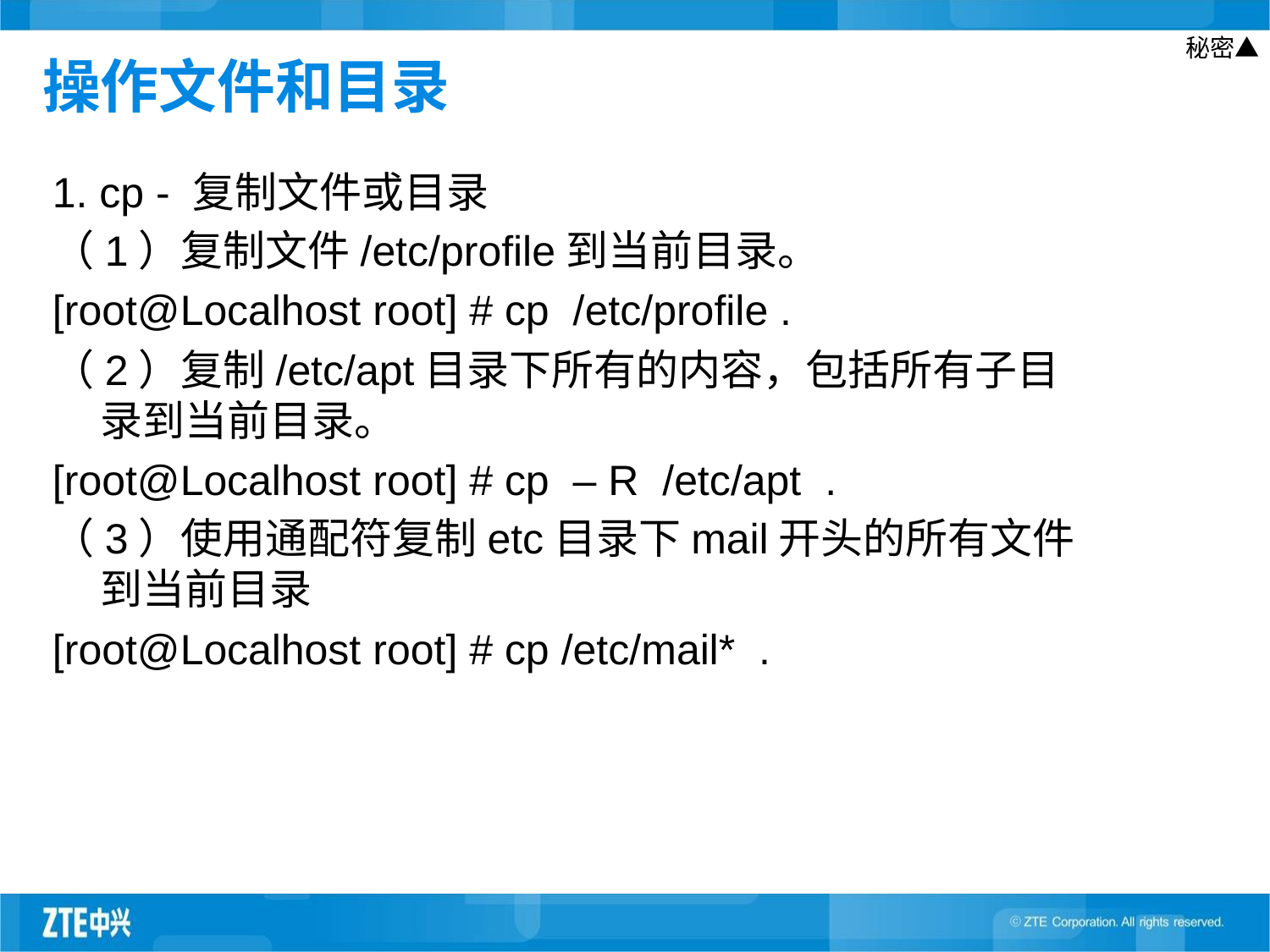

# 操作文件和目录
1. cp - 复制文件或目录
（1）复制文件/etc/profile到当前目录。
[root@Localhost root] # cp  /etc/profile .
（2）复制/etc/apt目录下所有的内容，包括所有子目录到当前目录。
[root@Localhost root] # cp  – R  /etc/apt  .
（3）使用通配符复制etc目录下mail开头的所有文件到当前目录
[root@Localhost root] # cp /etc/mail*  .